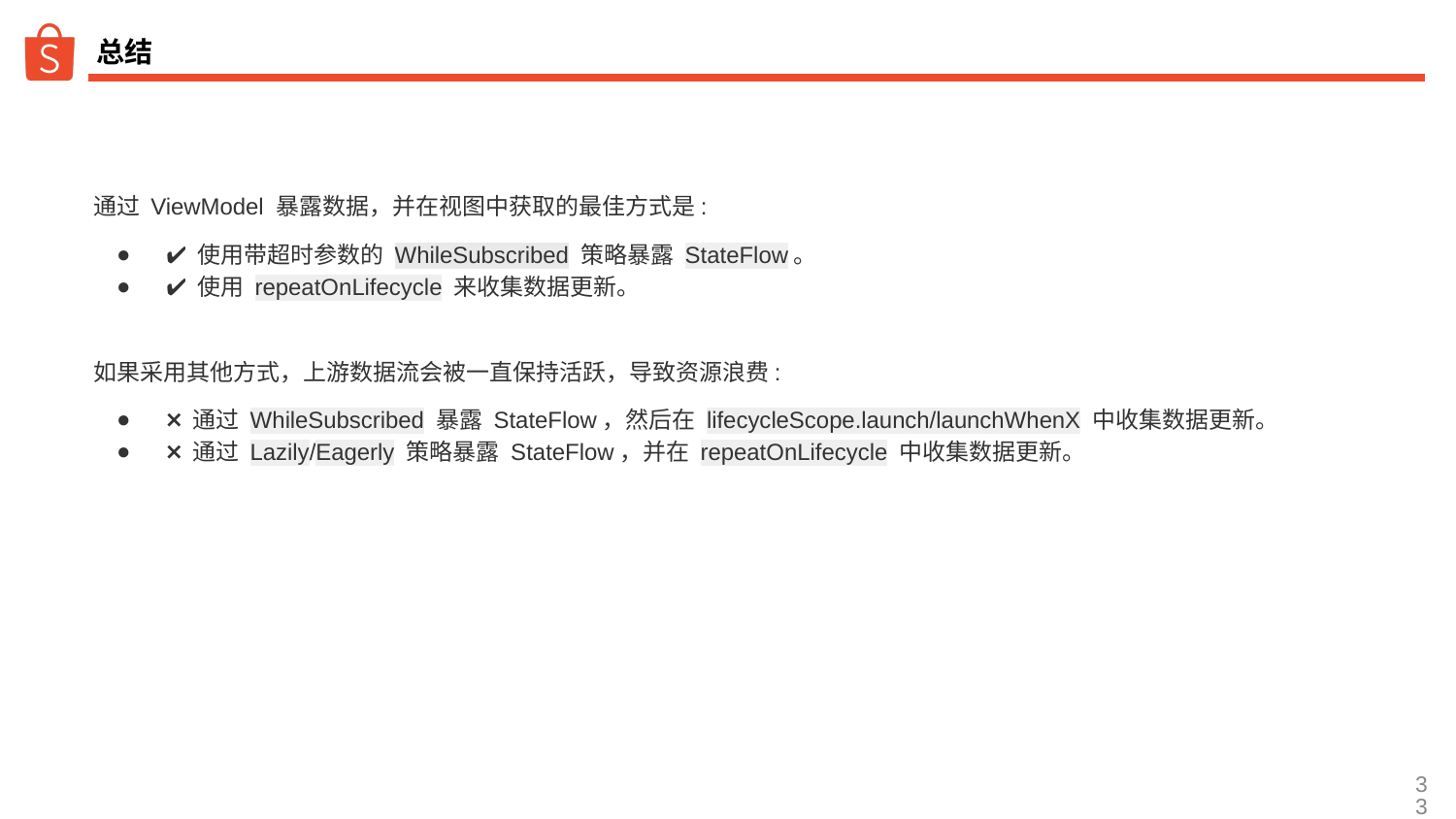

# 总结
通过 ViewModel 暴露数据，并在视图中获取的最佳方式是:
✔️ 使用带超时参数的 WhileSubscribed 策略暴露 StateFlow。
✔️ 使用 repeatOnLifecycle 来收集数据更新。

如果采用其他方式，上游数据流会被一直保持活跃，导致资源浪费:
❌ 通过 WhileSubscribed 暴露 StateFlow，然后在 lifecycleScope.launch/launchWhenX 中收集数据更新。
❌ 通过 Lazily/Eagerly 策略暴露 StateFlow，并在 repeatOnLifecycle 中收集数据更新。
33